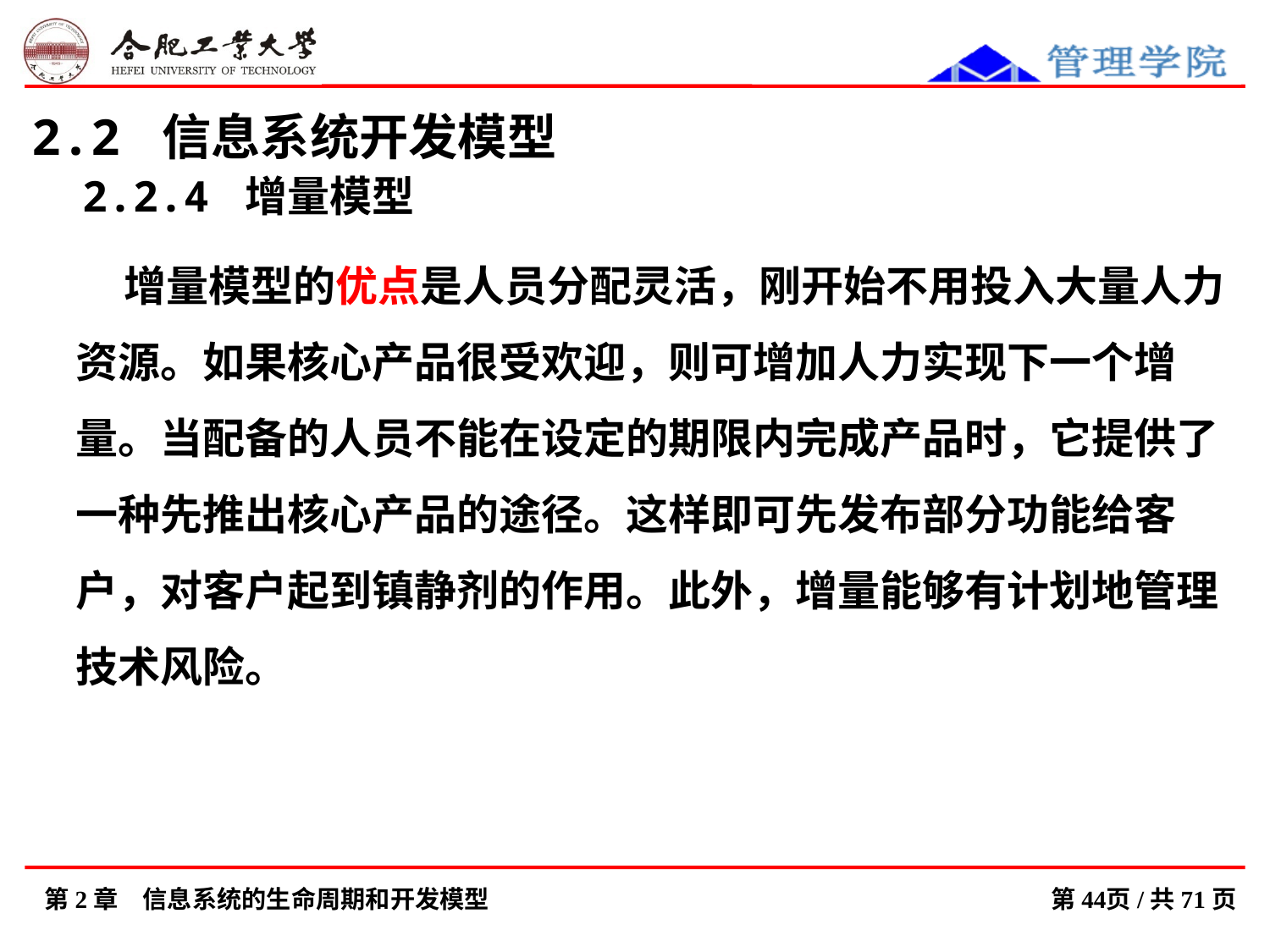

2.2 信息系统开发模型
  2.2.4 增量模型
    增量模型的优点是人员分配灵活，刚开始不用投入大量人力资源。如果核心产品很受欢迎，则可增加人力实现下一个增量。当配备的人员不能在设定的期限内完成产品时，它提供了一种先推出核心产品的途径。这样即可先发布部分功能给客户，对客户起到镇静剂的作用。此外，增量能够有计划地管理技术风险。

第2章　信息系统的生命周期和开发模型